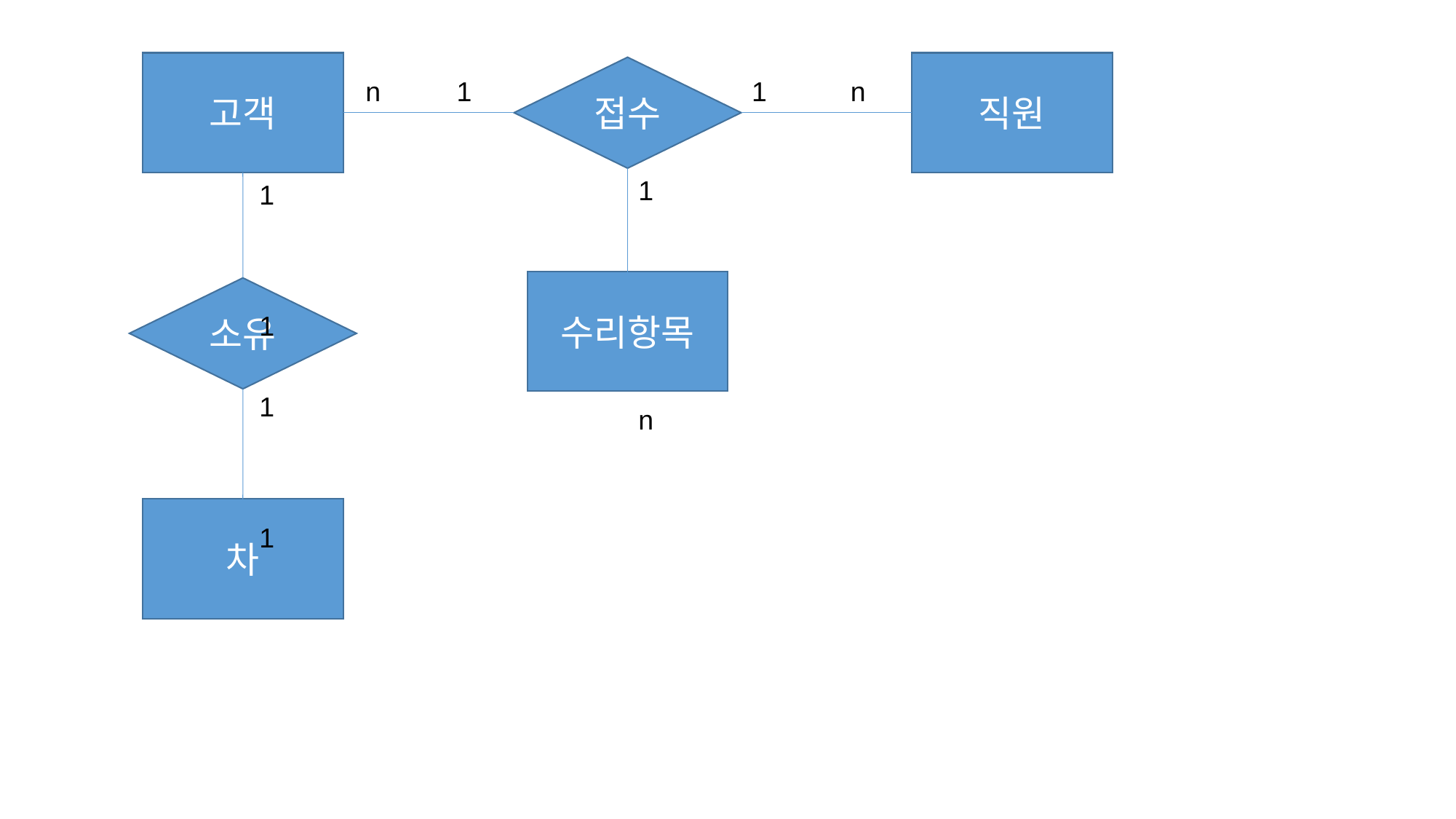

직원
고객
접수
n          1
1           n
1           n
1
           1
수리항목
소유
1
           1
차